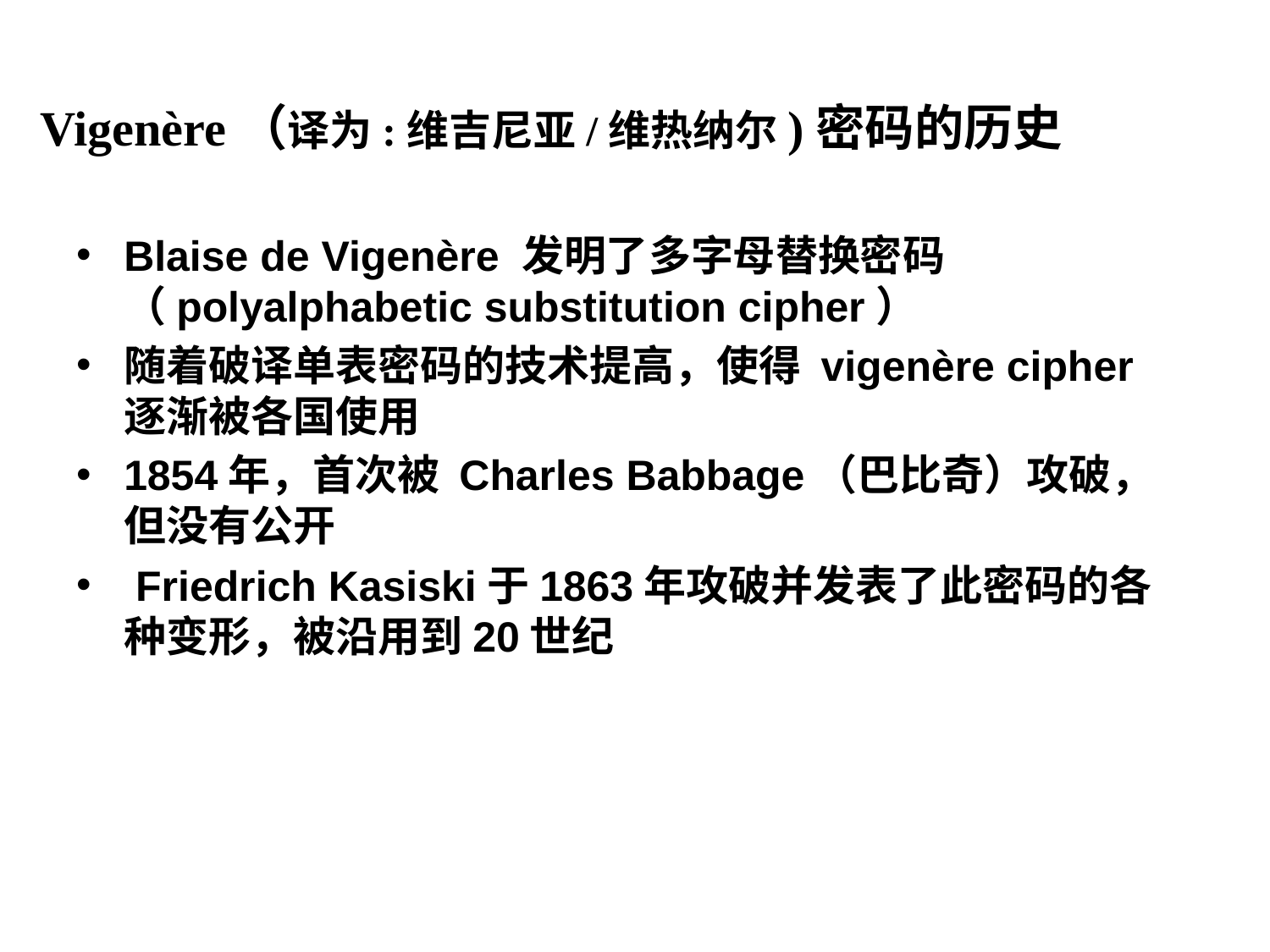

# Vigenère（译为:维吉尼亚/维热纳尔)密码的历史
Blaise de Vigenère 发明了多字母替换密码（polyalphabetic substitution cipher）
随着破译单表密码的技术提高，使得 vigenère cipher 逐渐被各国使用
1854年，首次被 Charles Babbage（巴比奇）攻破，但没有公开
 Friedrich Kasiski于1863年攻破并发表了此密码的各种变形，被沿用到20世纪